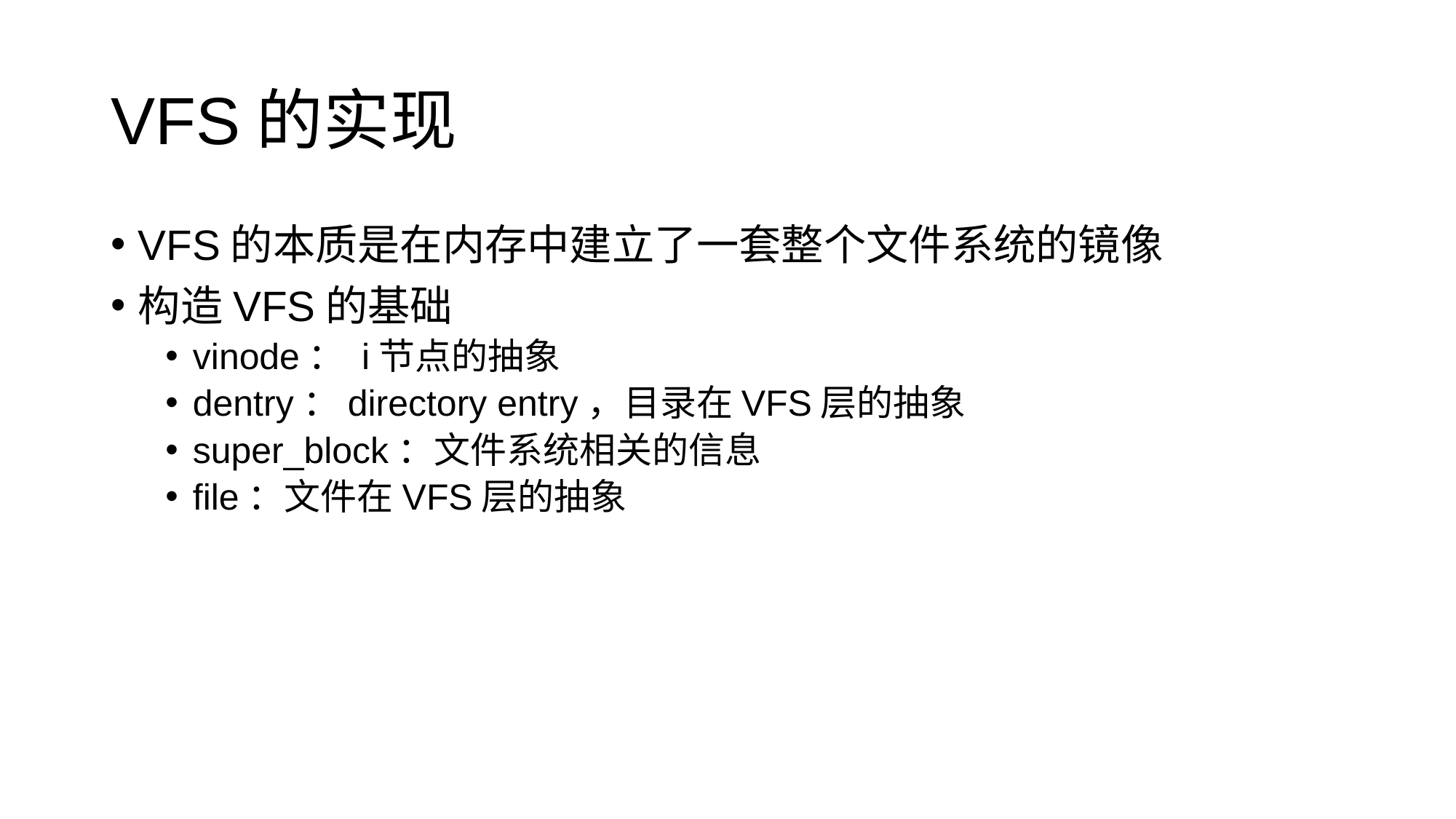

# VFS的实现
VFS的本质是在内存中建立了一套整个文件系统的镜像
构造VFS的基础
vinode： i节点的抽象
dentry：directory entry，目录在VFS层的抽象
super_block：文件系统相关的信息
file：文件在VFS层的抽象